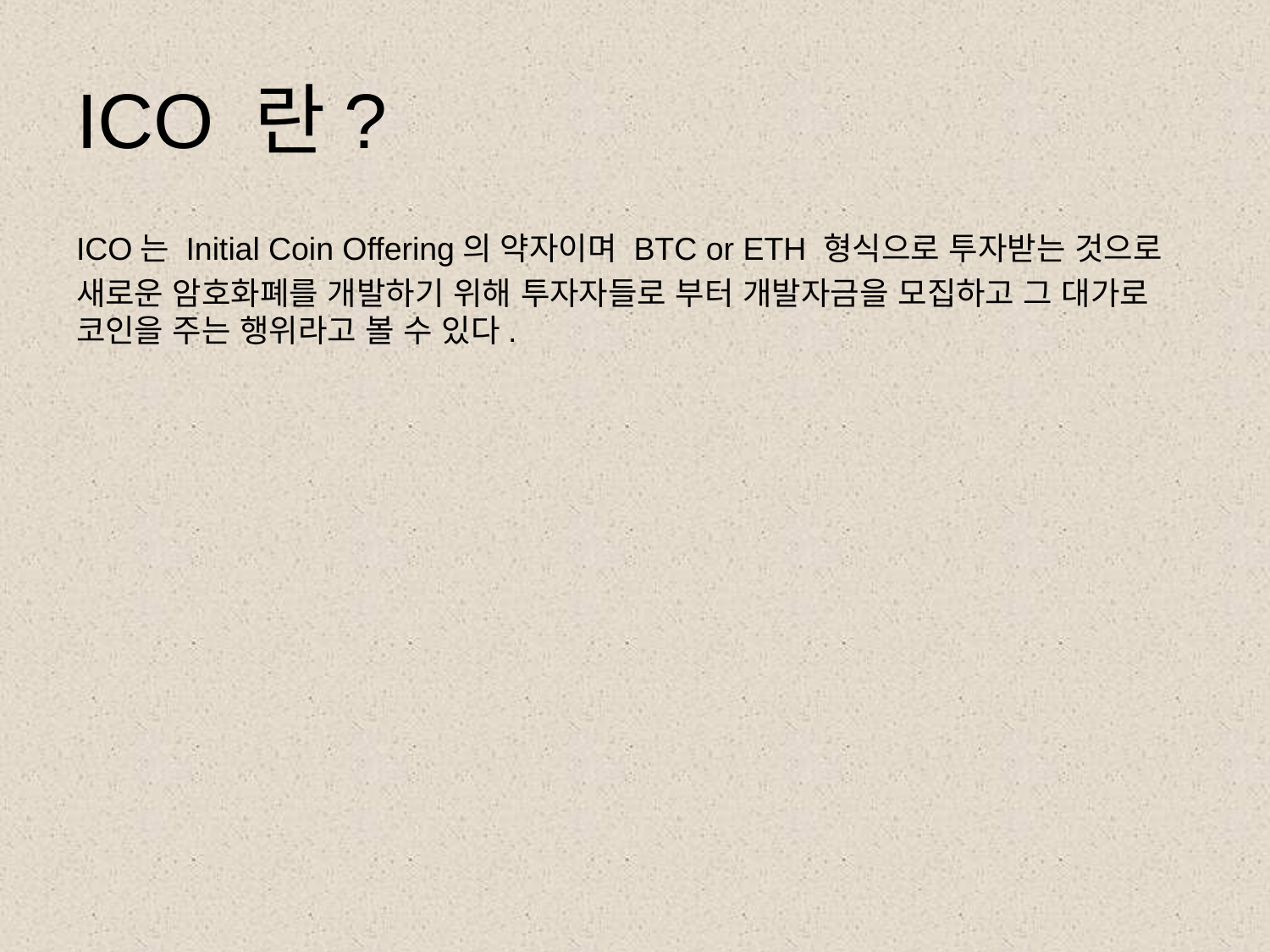

# ICO 란?
ICO는 Initial Coin Offering의 약자이며 BTC or ETH 형식으로 투자받는 것으로
새로운 암호화폐를 개발하기 위해 투자자들로 부터 개발자금을 모집하고 그 대가로 코인을 주는 행위라고 볼 수 있다.